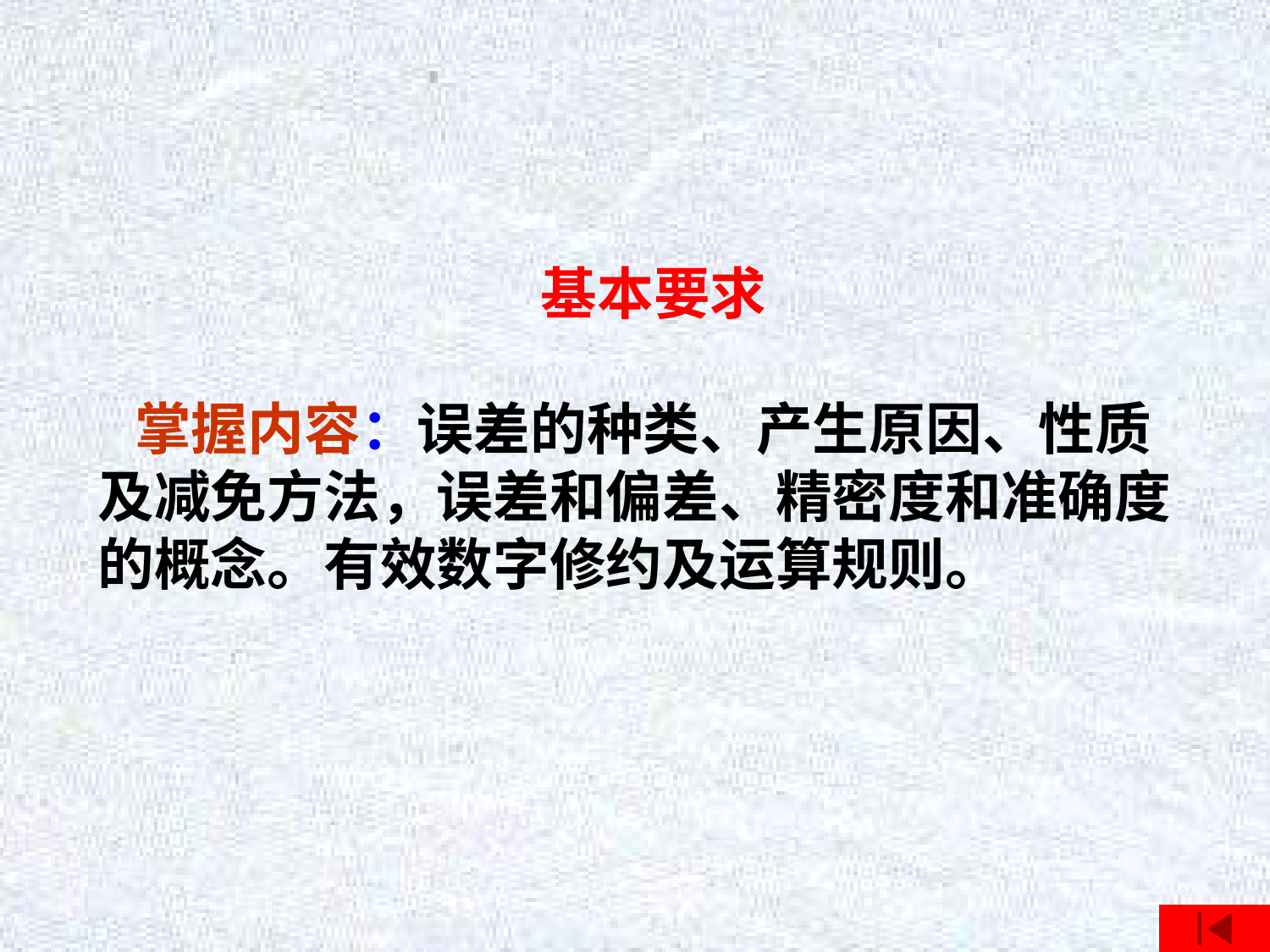

基本要求

掌握内容：误差的种类、产生原因、性质及减免方法，误差和偏差、精密度和准确度的概念。有效数字修约及运算规则。